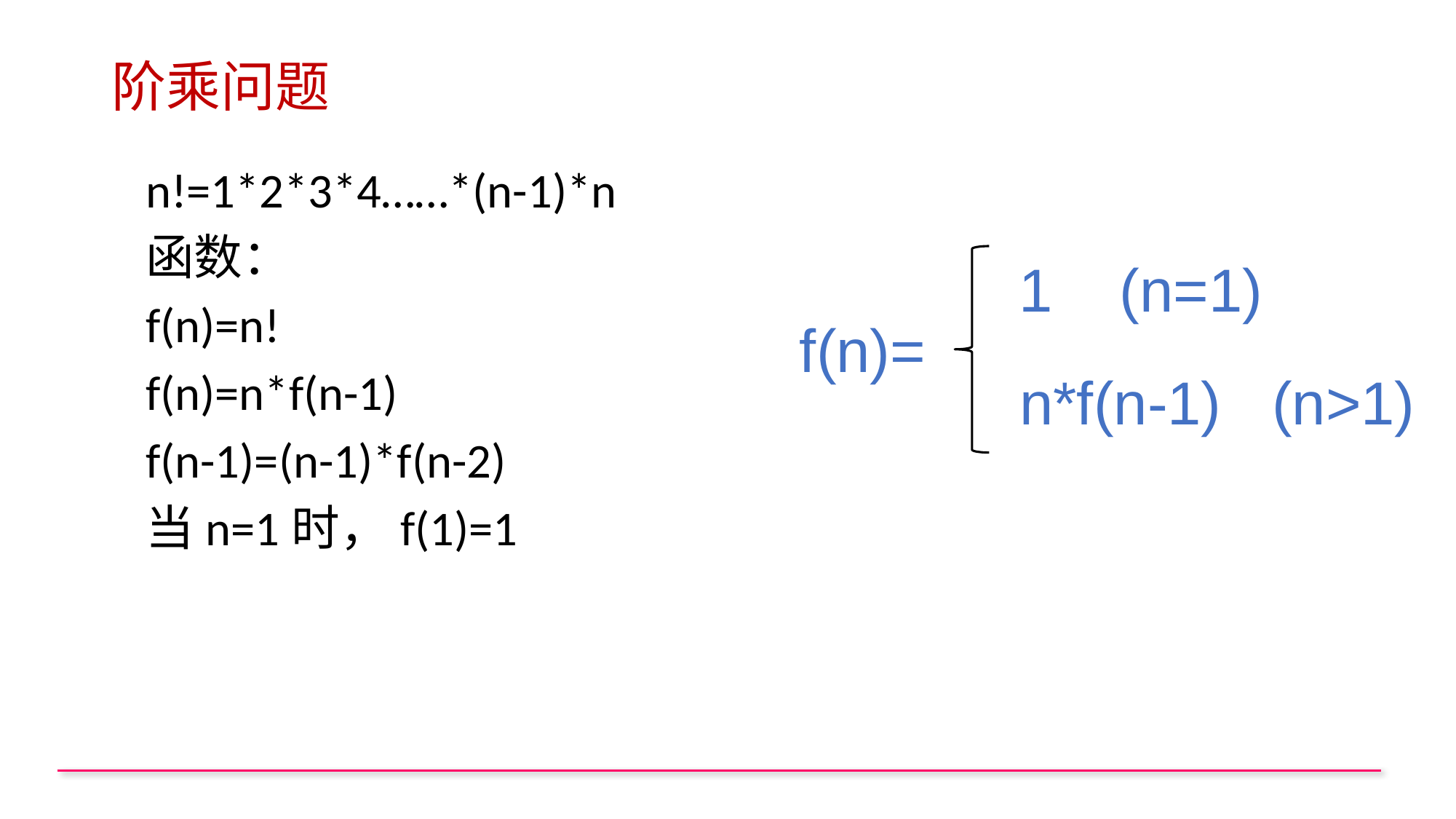

# 阶乘问题
n!=1*2*3*4……*(n-1)*n
函数：
f(n)=n!
f(n)=n*f(n-1)
f(n-1)=(n-1)*f(n-2)
当n=1时，f(1)=1

1    (n=1)
f(n)=
n*f(n-1)   (n>1)